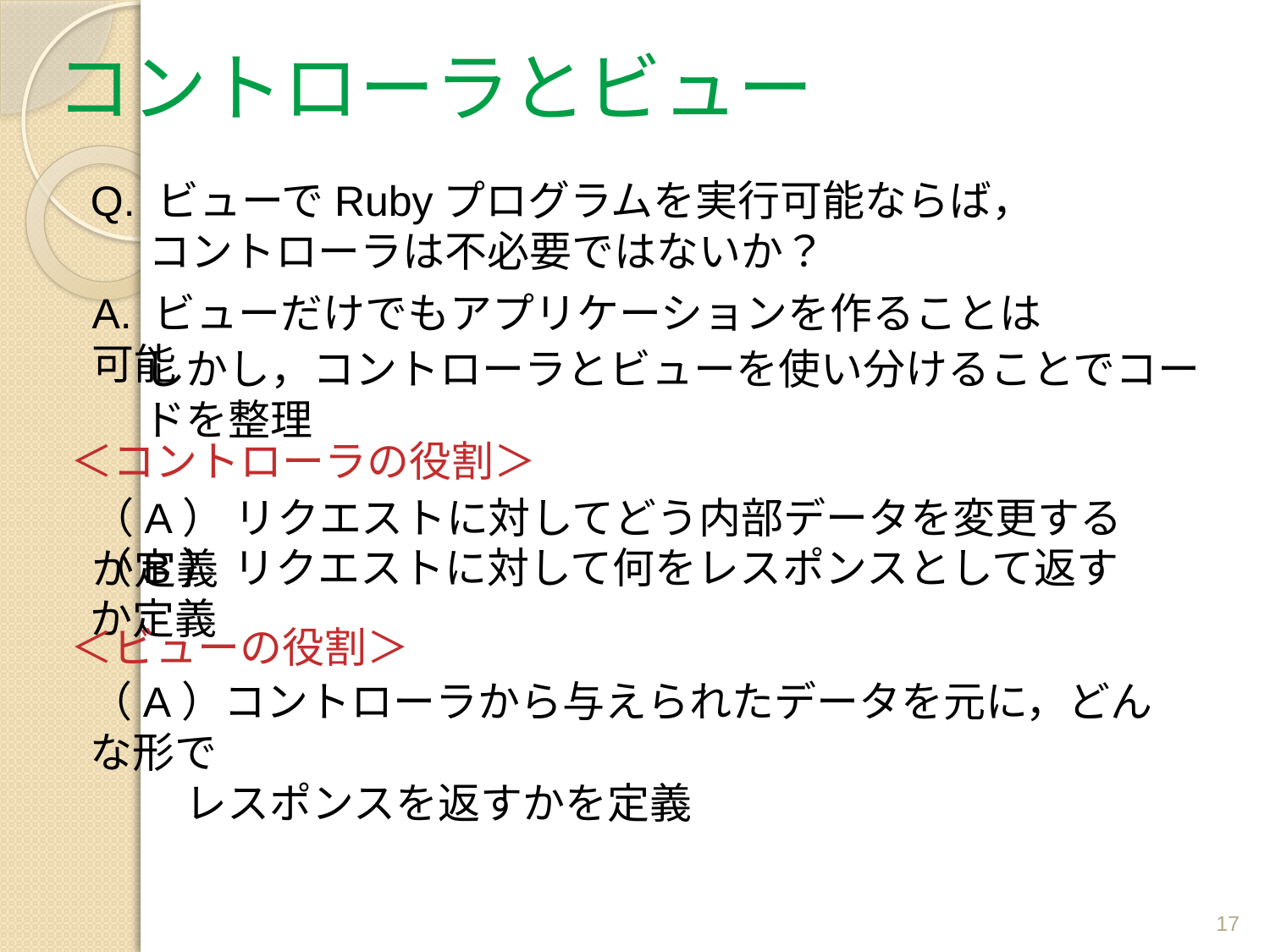

# コントローラとビュー
Q. ビューでRubyプログラムを実行可能ならば，
     コントローラは不必要ではないか？

A. ビューだけでもアプリケーションを作ることは可能
しかし，コントローラとビューを使い分けることでコードを整理
＜コントローラの役割＞
（A） リクエストに対してどう内部データを変更するか定義
（B） リクエストに対して何をレスポンスとして返すか定義
＜ビューの役割＞
（A）コントローラから与えられたデータを元に，どんな形で
　　 レスポンスを返すかを定義
17